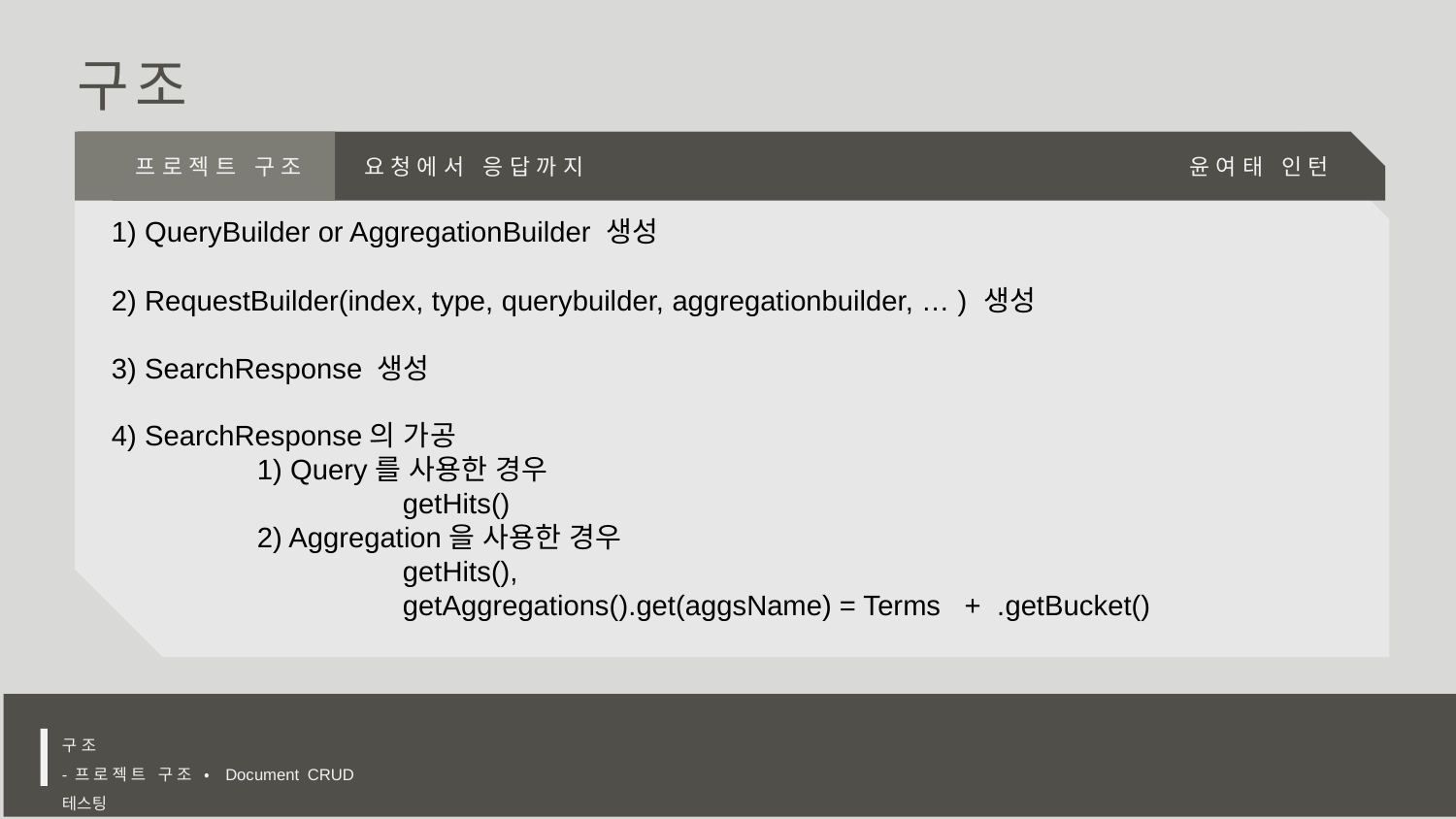

구조

   프로젝트 구조
요청에서 응답까지
윤여태 인턴
1) QueryBuilder or AggregationBuilder 생성

2) RequestBuilder(index, type, querybuilder, aggregationbuilder, … ) 생성

3) SearchResponse 생성

4) SearchResponse의 가공
	1) Query를 사용한 경우
	 	getHits()
 	2) Aggregation을 사용한 경우
            		getHits(),
	 	getAggregations().get(aggsName) = Terms   +  .getBucket()

구 조
-프로젝트 구조 • Document CRUD 테스팅